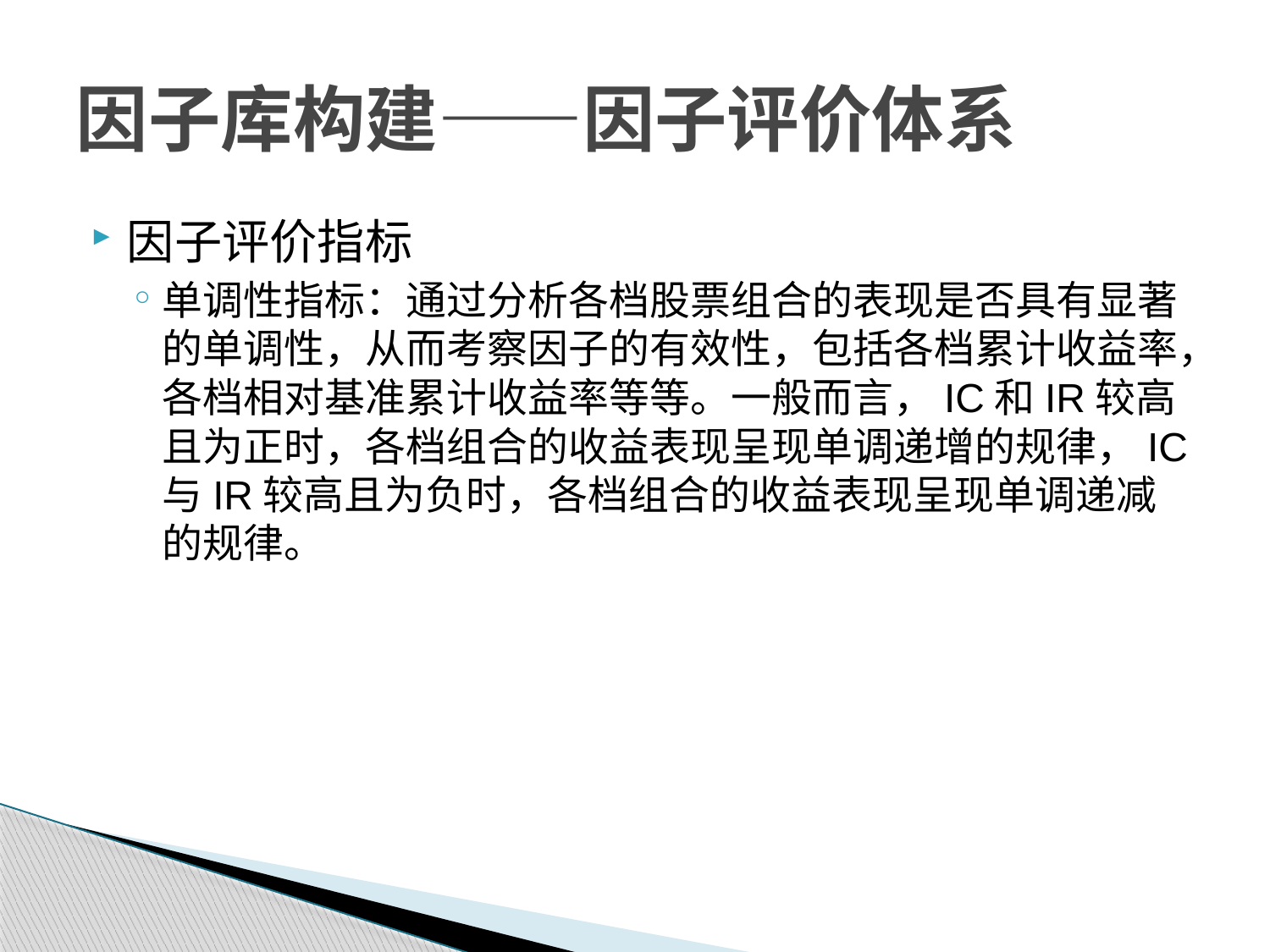

# 因子库构建——因子评价体系
因子评价指标
单调性指标：通过分析各档股票组合的表现是否具有显著的单调性，从而考察因子的有效性，包括各档累计收益率，各档相对基准累计收益率等等。一般而言，IC和IR较高且为正时，各档组合的收益表现呈现单调递增的规律，IC与IR较高且为负时，各档组合的收益表现呈现单调递减的规律。